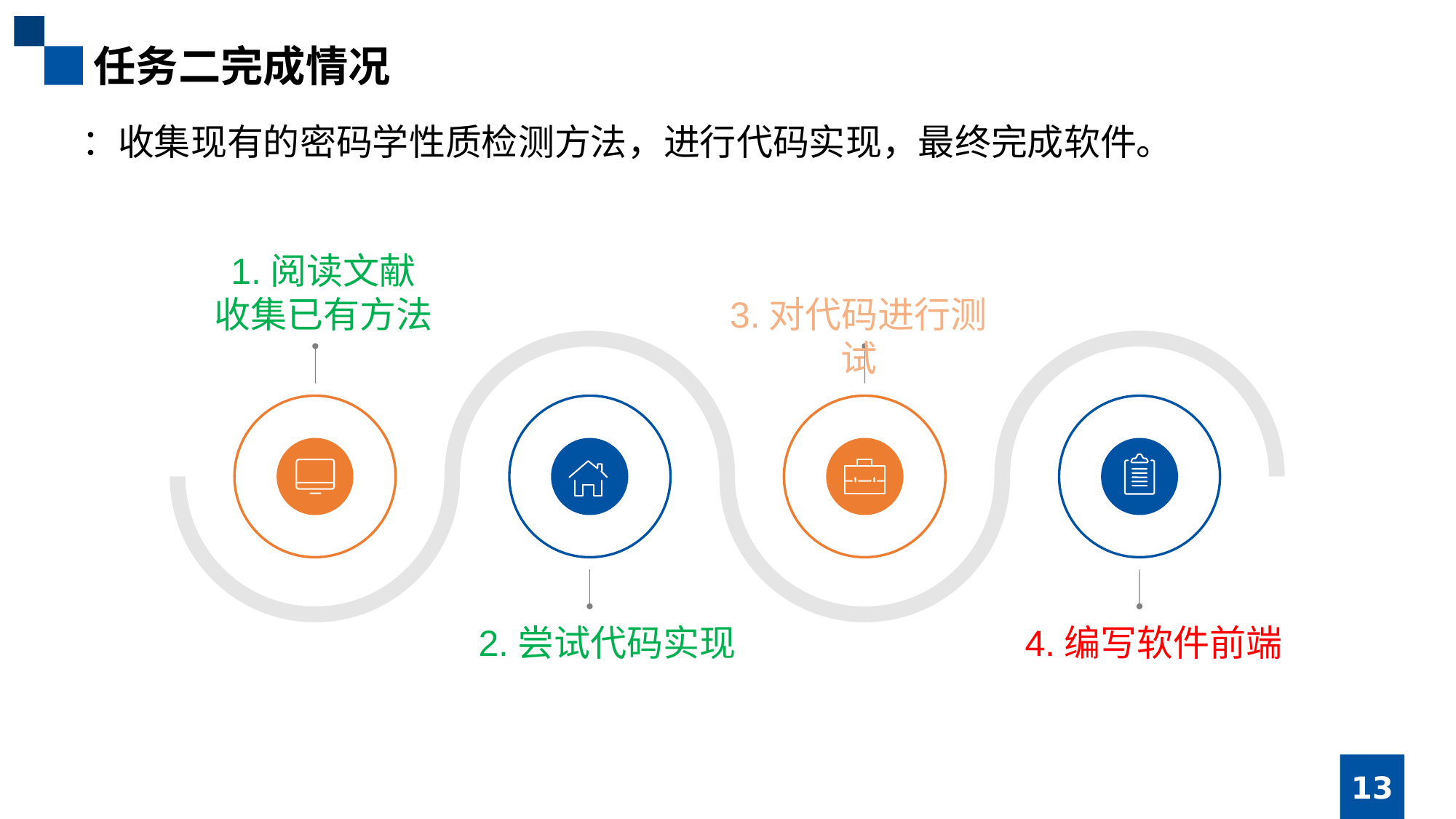

任务二完成情况
：收集现有的密码学性质检测方法，进行代码实现，最终完成软件。
1.阅读文献
收集已有方法
3.对代码进行测试

4.编写软件前端
2.尝试代码实现
13